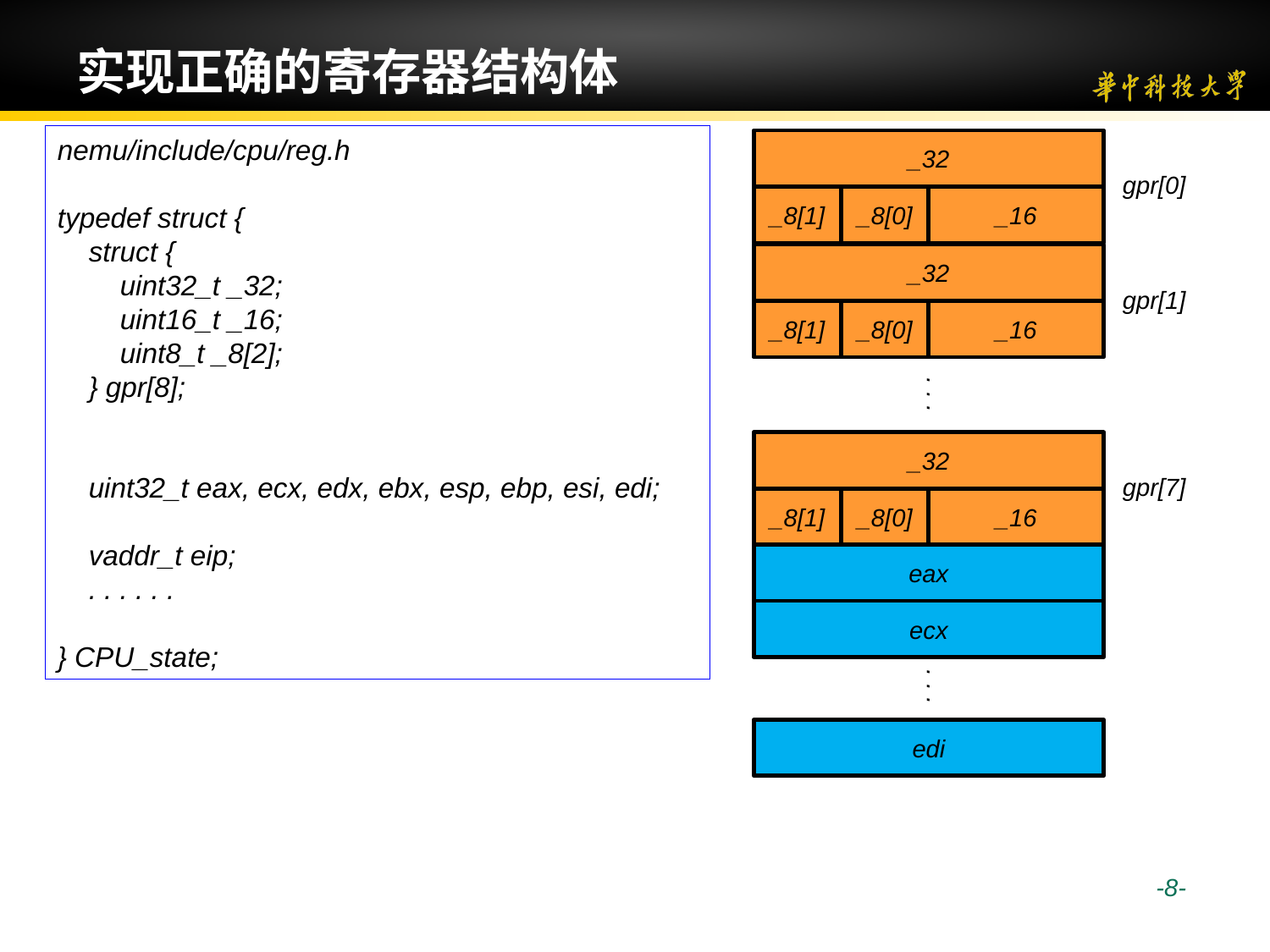

# 实现正确的寄存器结构体
nemu/include/cpu/reg.h

typedef struct {
    struct {
        uint32_t _32;
        uint16_t _16;
        uint8_t _8[2];
    } gpr[8];

    uint32_t eax, ecx, edx, ebx, esp, ebp, esi, edi;

    vaddr_t eip;
    . . . . . .

} CPU_state;
_32

gpr[0]
_8[1]
_8[0]
_16
_32
gpr[1]
_8[1]
_8[0]
_16
. . .
_32
gpr[7]
_8[1]
_8[0]
_16
eax
ecx
. . .
edi
 -8-